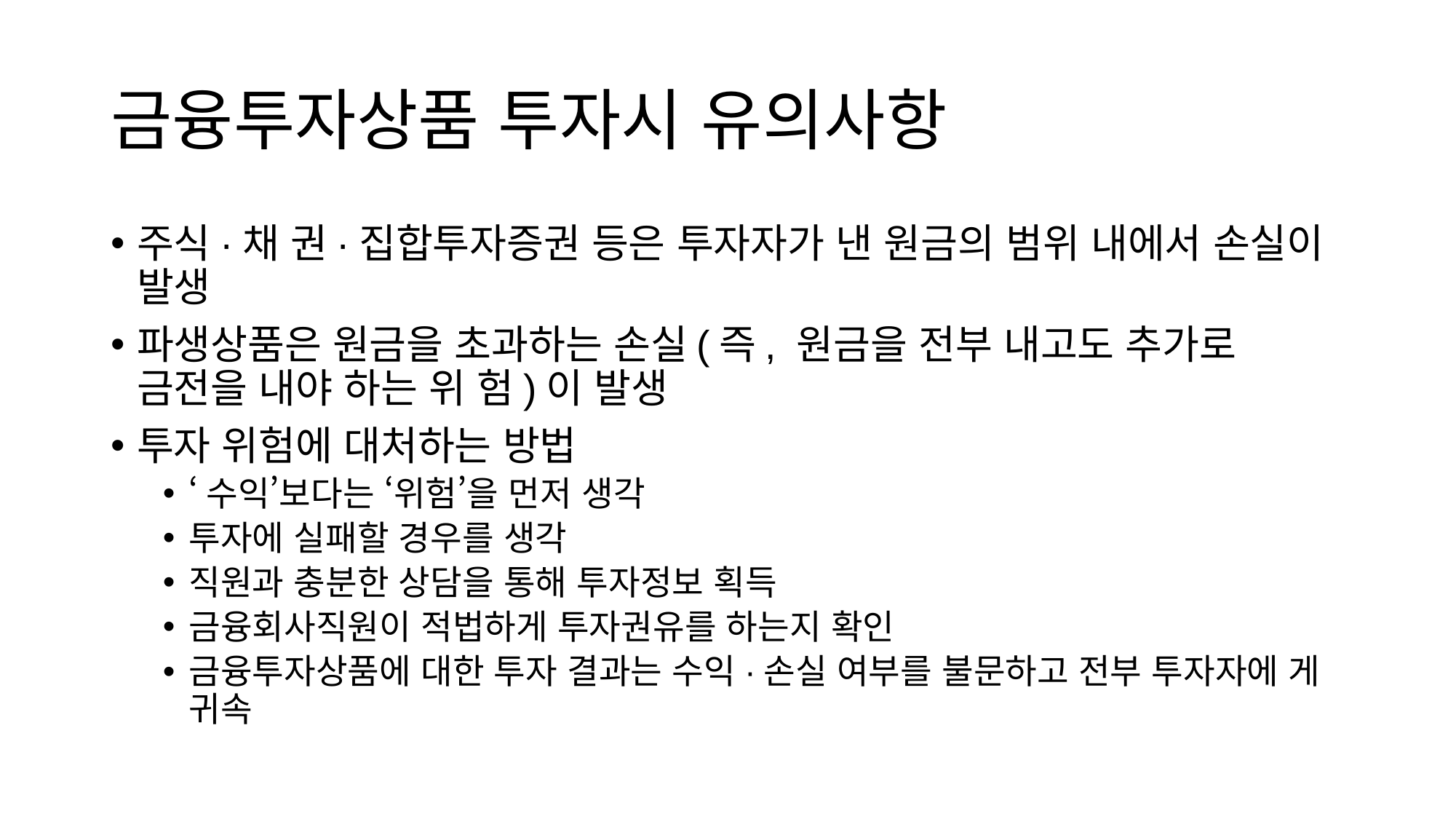

# 금융투자상품 투자시 유의사항
주식·채 권·집합투자증권 등은 투자자가 낸 원금의 범위 내에서 손실이 발생
파생상품은 원금을 초과하는 손실(즉, 원금을 전부 내고도 추가로 금전을 내야 하는 위 험)이 발생
투자 위험에 대처하는 방법
‘수익’보다는 ‘위험’을 먼저 생각
투자에 실패할 경우를 생각
직원과 충분한 상담을 통해 투자정보 획득
금융회사직원이 적법하게 투자권유를 하는지 확인
금융투자상품에 대한 투자 결과는 수익·손실 여부를 불문하고 전부 투자자에 게 귀속